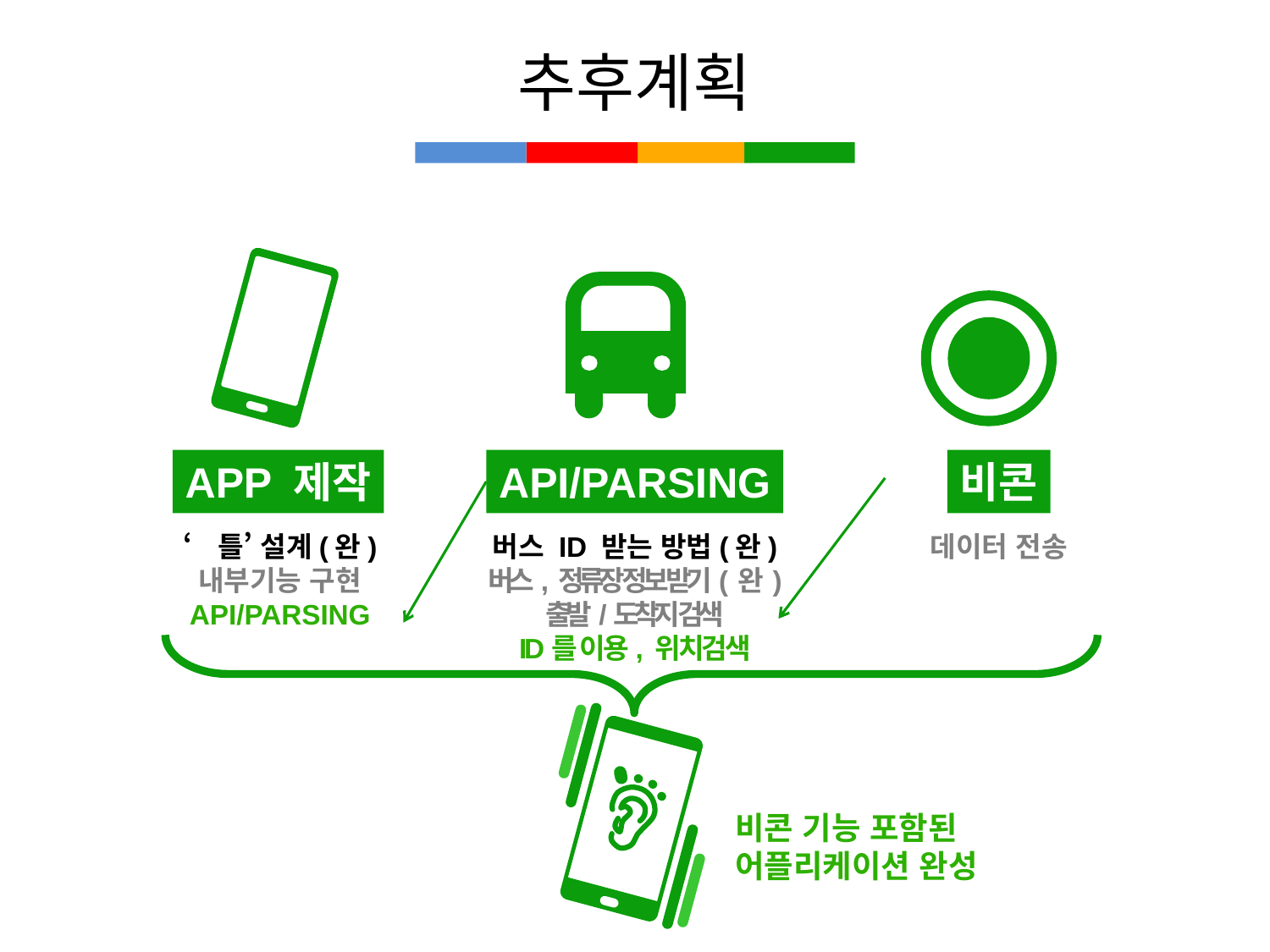

추후계획

API/PARSING
APP 제작
비콘
‘틀’ 설계(완)
내부기능 구현
API/PARSING
버스 ID 받는 방법(완)
버스, 정류장 정보 받기( 완 )
출발/도착지 검색
ID를 이용, 위치검색
데이터 전송

비콘 기능 포함된
어플리케이션 완성